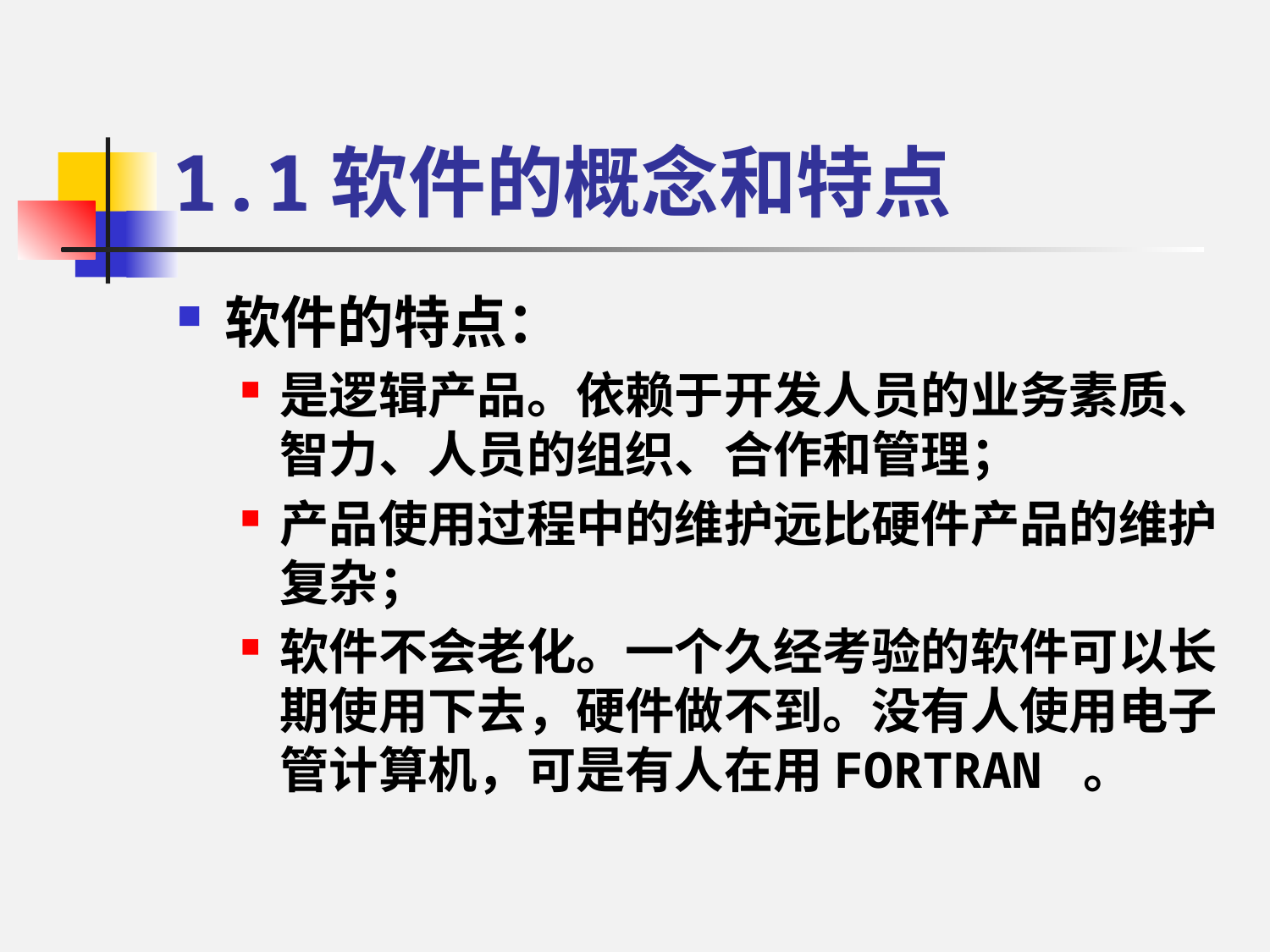

# 1.1软件的概念和特点
软件的特点：
是逻辑产品。依赖于开发人员的业务素质、智力、人员的组织、合作和管理；
产品使用过程中的维护远比硬件产品的维护复杂；
软件不会老化。一个久经考验的软件可以长期使用下去，硬件做不到。没有人使用电子管计算机，可是有人在用FORTRAN 。
4